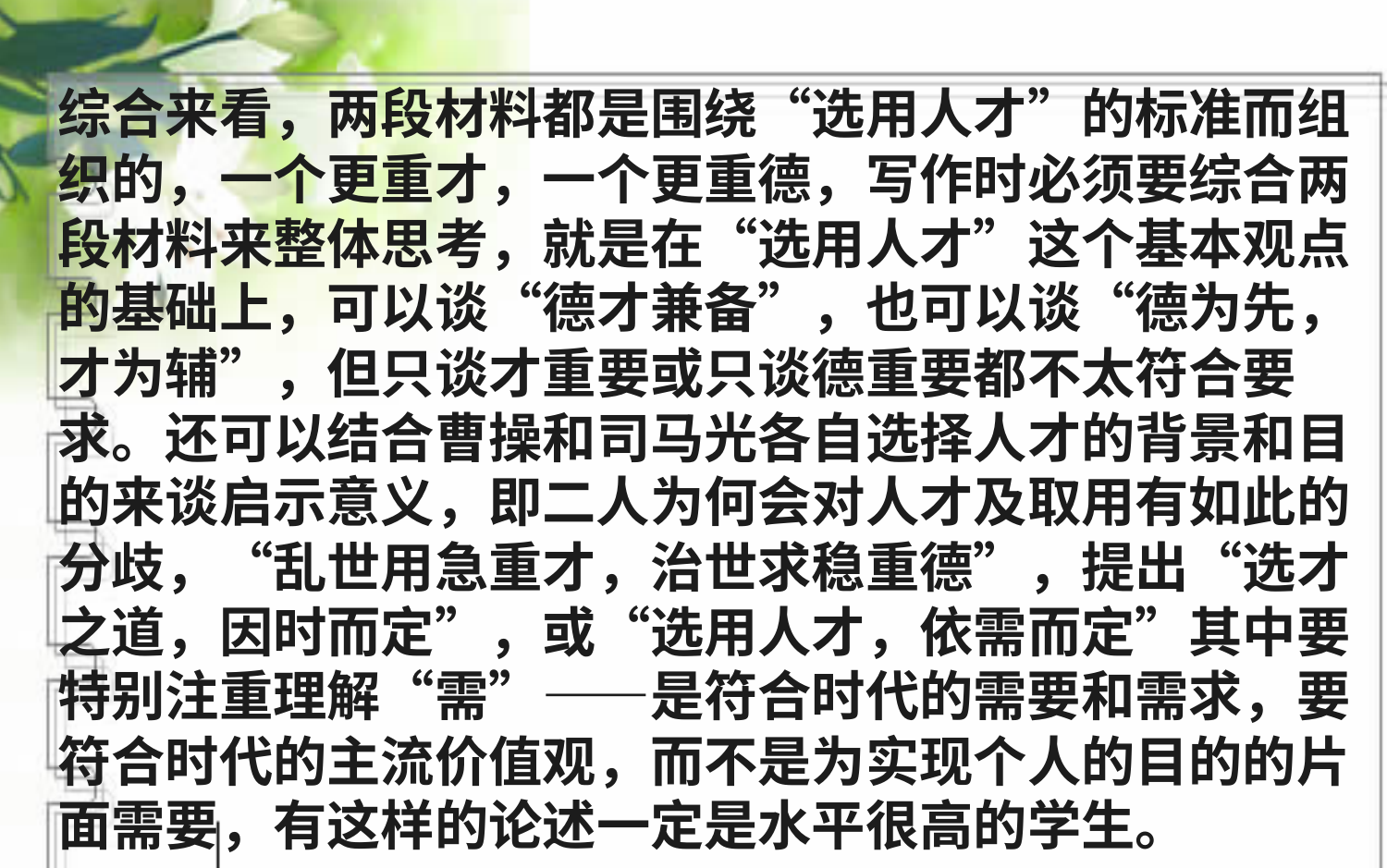

综合来看，两段材料都是围绕“选用人才”的标准而组织的，一个更重才，一个更重德，写作时必须要综合两段材料来整体思考，就是在“选用人才”这个基本观点的基础上，可以谈“德才兼备”，也可以谈“德为先，才为辅”，但只谈才重要或只谈德重要都不太符合要求。还可以结合曹操和司马光各自选择人才的背景和目的来谈启示意义，即二人为何会对人才及取用有如此的分歧，“乱世用急重才，治世求稳重德”，提出“选才之道，因时而定”，或“选用人才，依需而定”其中要特别注重理解“需”——是符合时代的需要和需求，要符合时代的主流价值观，而不是为实现个人的目的的片面需要，有这样的论述一定是水平很高的学生。